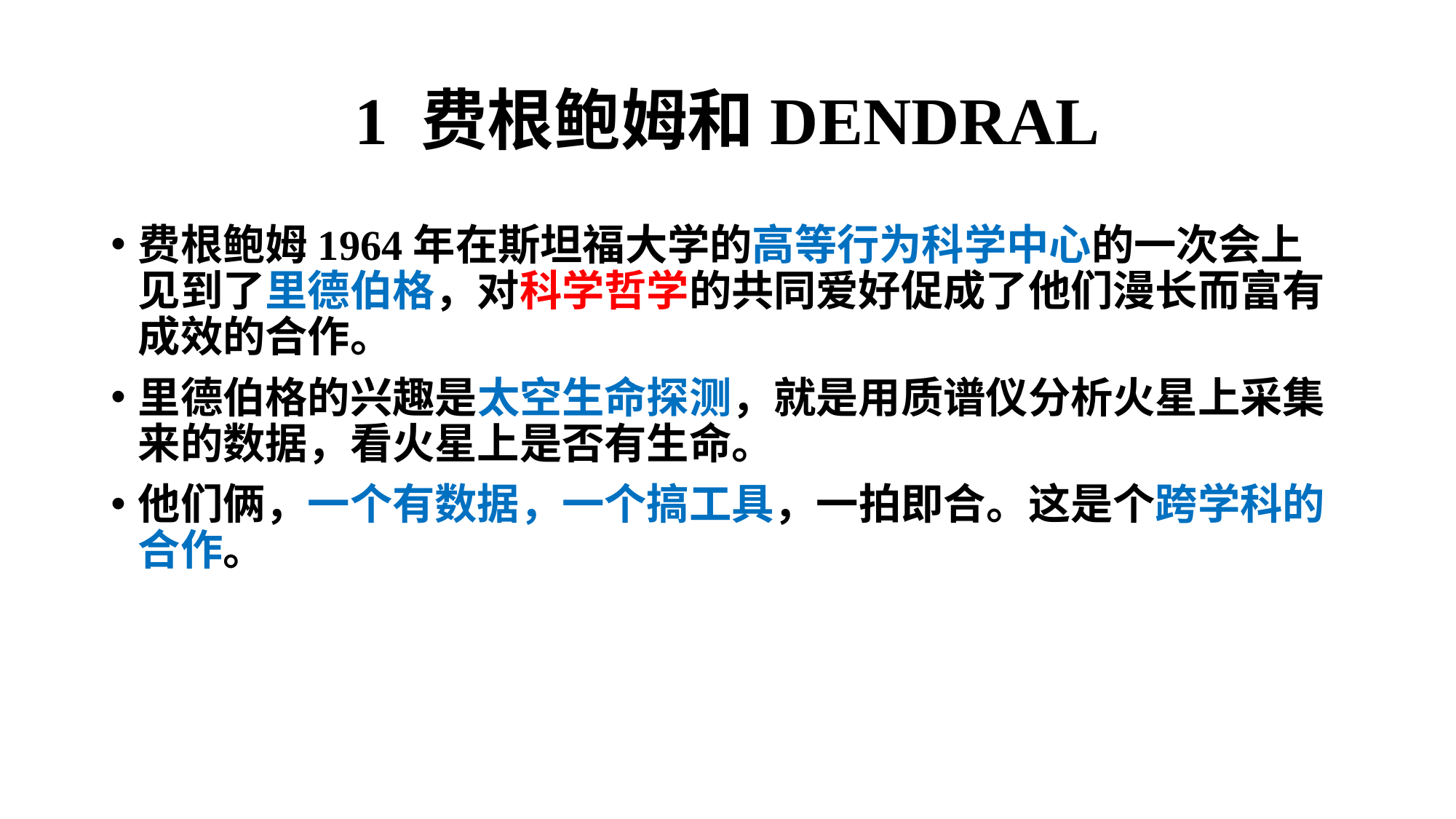

# 1 费根鲍姆和DENDRAL
费根鲍姆1964年在斯坦福大学的高等行为科学中心的一次会上见到了里德伯格，对科学哲学的共同爱好促成了他们漫长而富有成效的合作。
里德伯格的兴趣是太空生命探测，就是用质谱仪分析火星上采集来的数据，看火星上是否有生命。
他们俩，一个有数据，一个搞工具，一拍即合。这是个跨学科的合作。